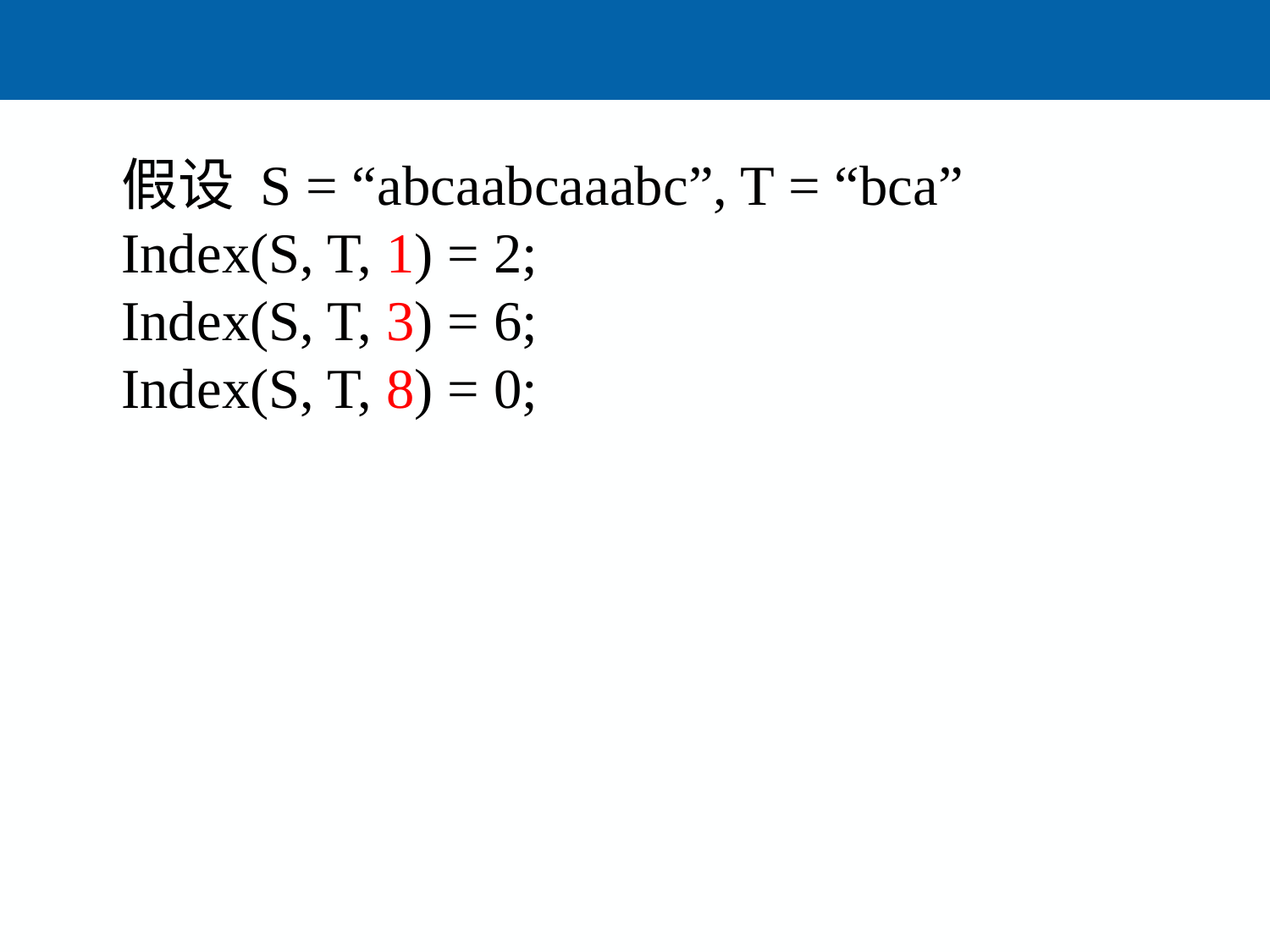

假设 S = “abcaabcaaabc”, T = “bca”
Index(S, T, 1) = 2;
Index(S, T, 3) = 6;
Index(S, T, 8) = 0;